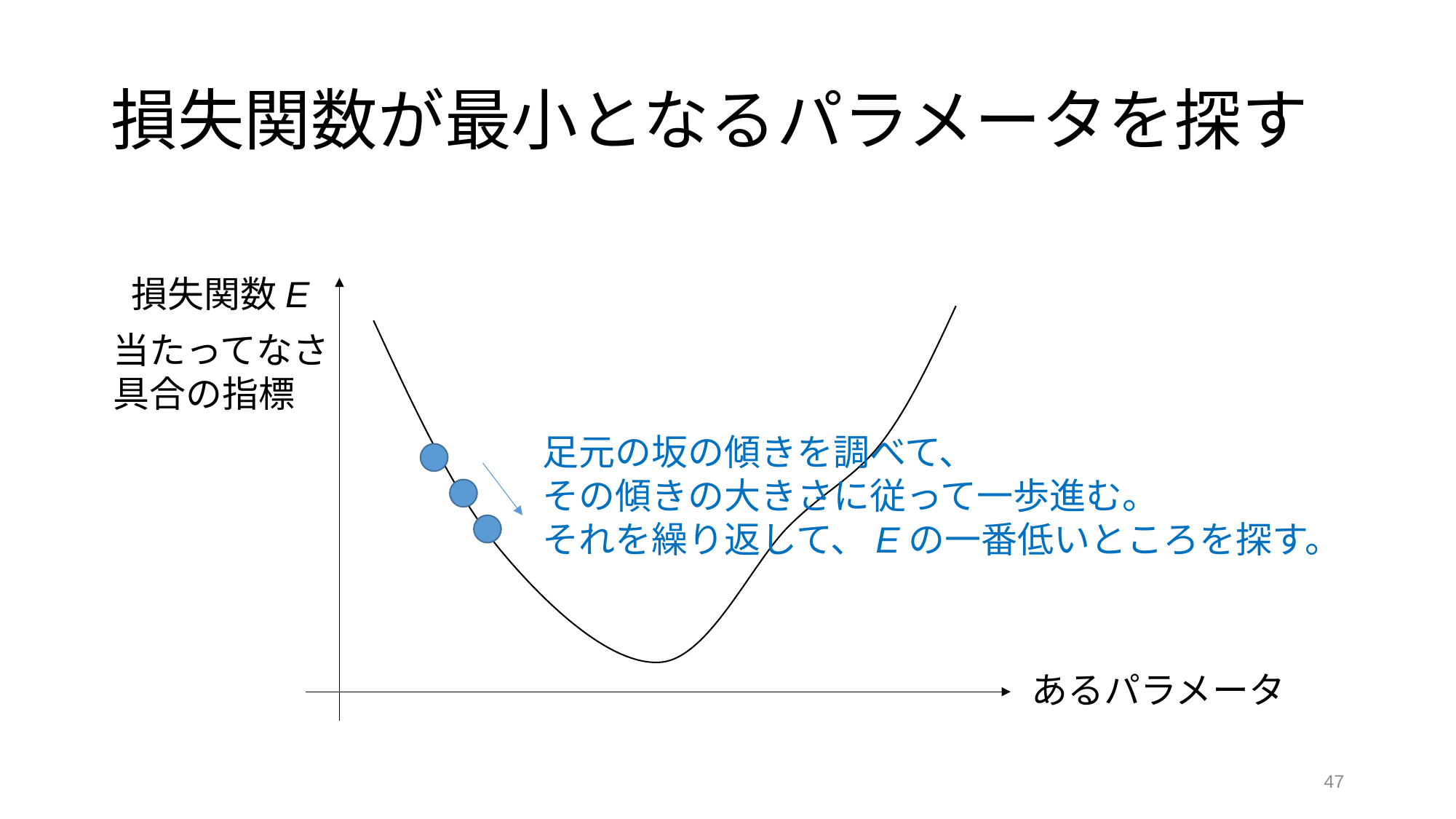

# 損失関数が最小となるパラメータを探す
損失関数E

当たってなさ
具合の指標
足元の坂の傾きを調べて、
その傾きの大きさに従って一歩進む。
それを繰り返して、Eの一番低いところを探す。

あるパラメータ
47